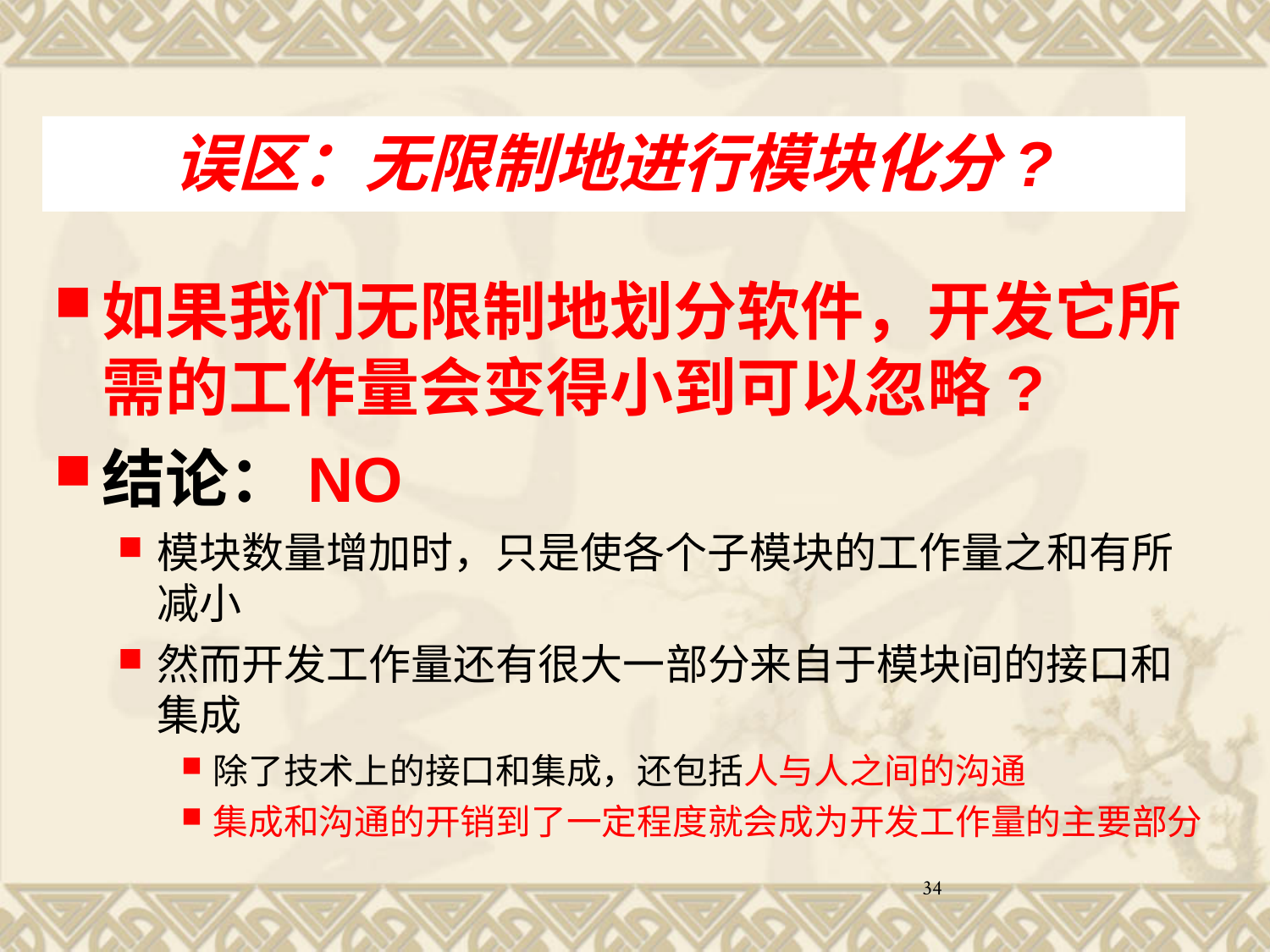

误区：无限制地进行模块化分?
如果我们无限制地划分软件，开发它所需的工作量会变得小到可以忽略?
结论：NO
模块数量增加时，只是使各个子模块的工作量之和有所减小
然而开发工作量还有很大一部分来自于模块间的接口和集成
除了技术上的接口和集成，还包括人与人之间的沟通
集成和沟通的开销到了一定程度就会成为开发工作量的主要部分
34